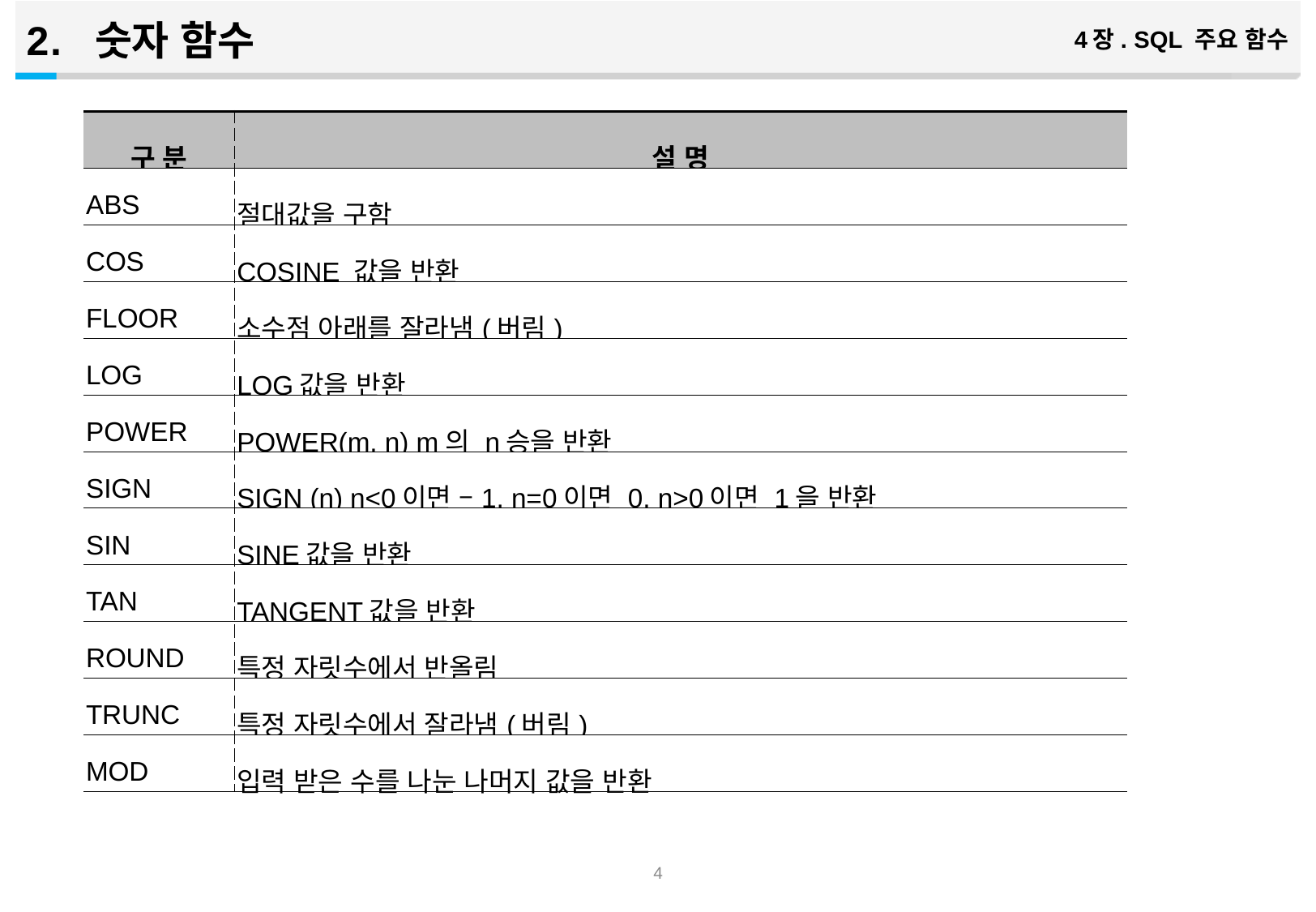

숫자 함수
4장. SQL 주요 함수
| 구 분 | 설 명 |
| --- | --- |
| ABS | 절대값을 구함 |
| COS | COSINE 값을 반환 |
| FLOOR | 소수점 아래를 잘라냄(버림) |
| LOG | LOG값을 반환 |
| POWER | POWER(m, n) m의 n승을 반환 |
| SIGN | SIGN (n) n<0이면 –1, n=0이면 0, n>0이면 1을 반환 |
| SIN | SINE값을 반환 |
| TAN | TANGENT값을 반환 |
| ROUND | 특정 자릿수에서 반올림 |
| TRUNC | 특정 자릿수에서 잘라냄(버림) |
| MOD | 입력 받은 수를 나눈 나머지 값을 반환 |
4